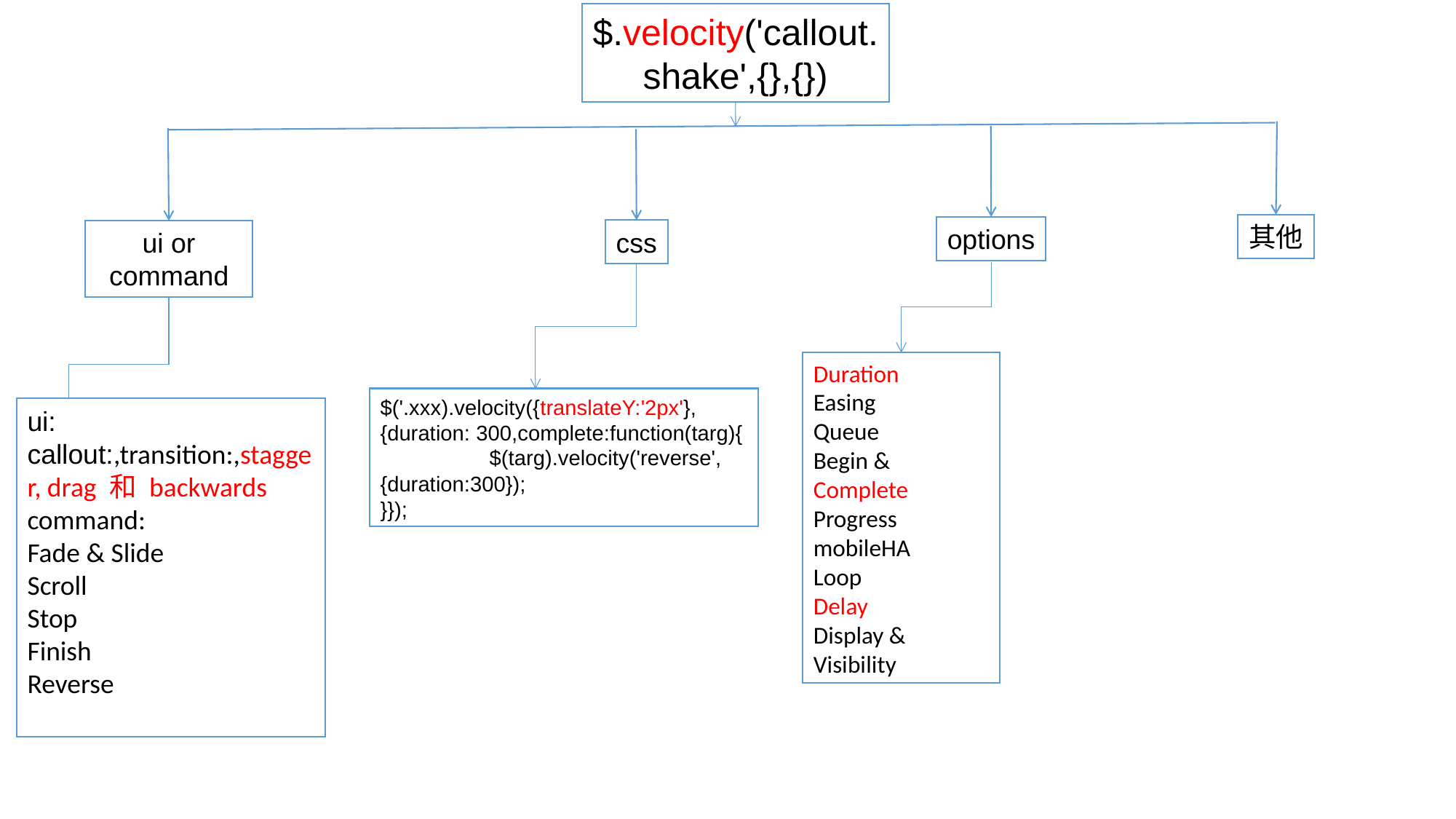

$.velocity('callout.shake',{},{})
其他
options
css
ui or command
Duration
Easing
Queue
Begin & Complete
Progress
mobileHA
Loop
Delay
Display & Visibility
$('.xxx).velocity({translateY:'2px'},{duration: 300,complete:function(targ){
	$(targ).velocity('reverse',{duration:300});
}});
ui:
callout:,transition:,stagger, drag 和 backwards
command:
Fade & Slide
Scroll
Stop
Finish
Reverse